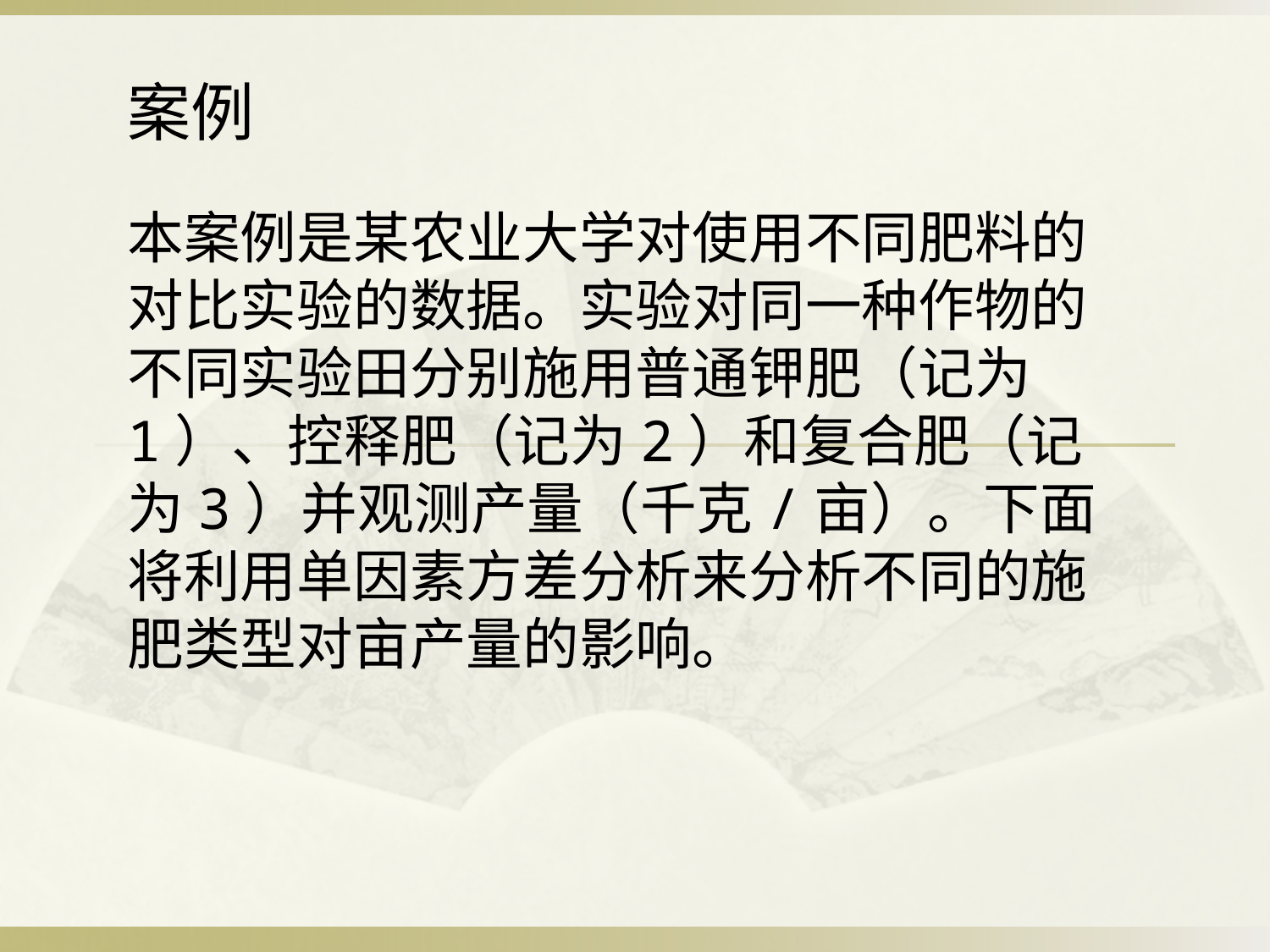

案例
本案例是某农业大学对使用不同肥料的对比实验的数据。实验对同一种作物的不同实验田分别施用普通钾肥（记为1）、控释肥（记为2）和复合肥（记为3）并观测产量（千克/亩）。下面将利用单因素方差分析来分析不同的施肥类型对亩产量的影响。